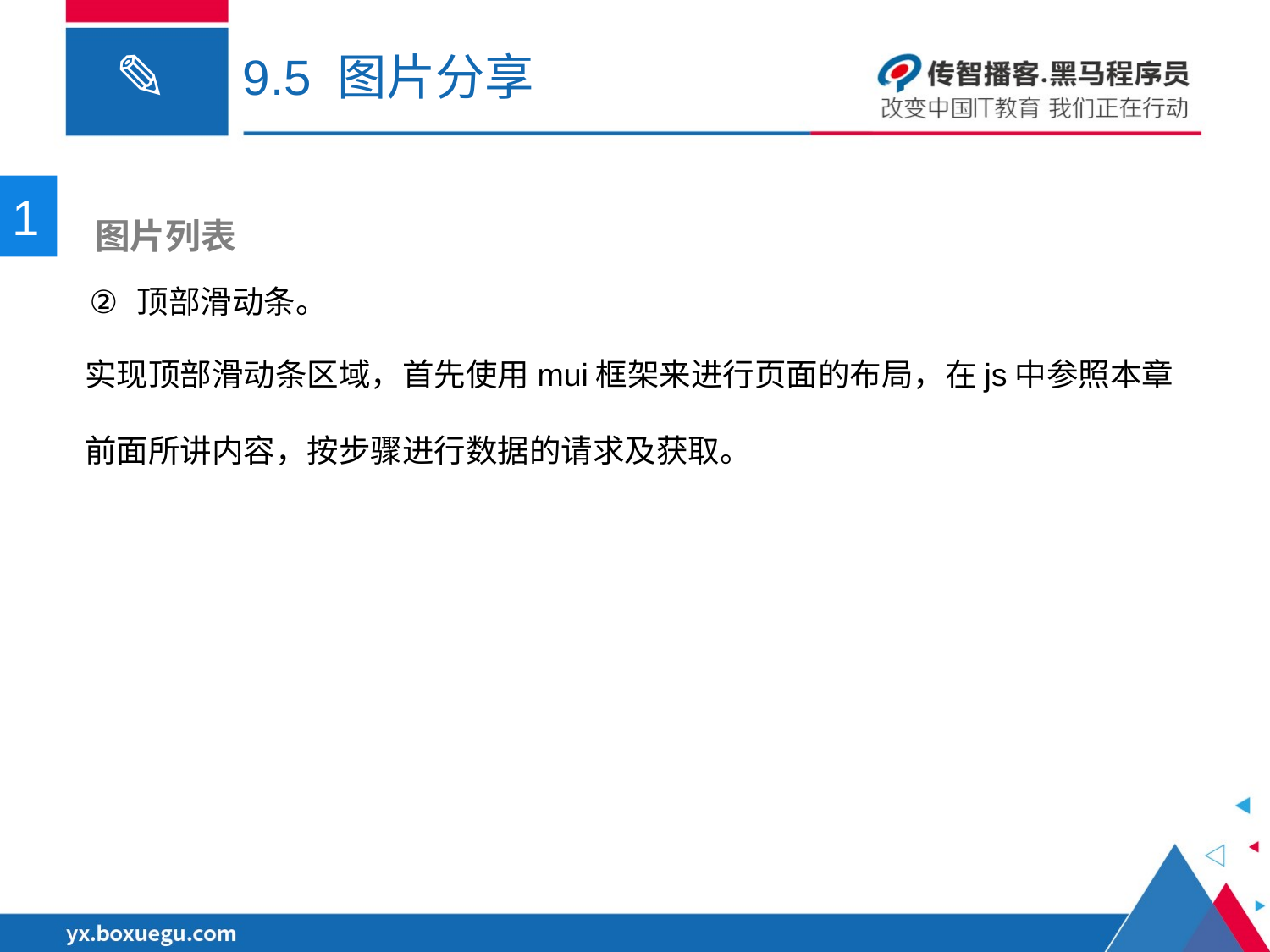

# 9.5 图片分享

1
  图片列表
顶部滑动条。
实现顶部滑动条区域，首先使用mui框架来进行页面的布局，在js中参照本章前面所讲内容，按步骤进行数据的请求及获取。